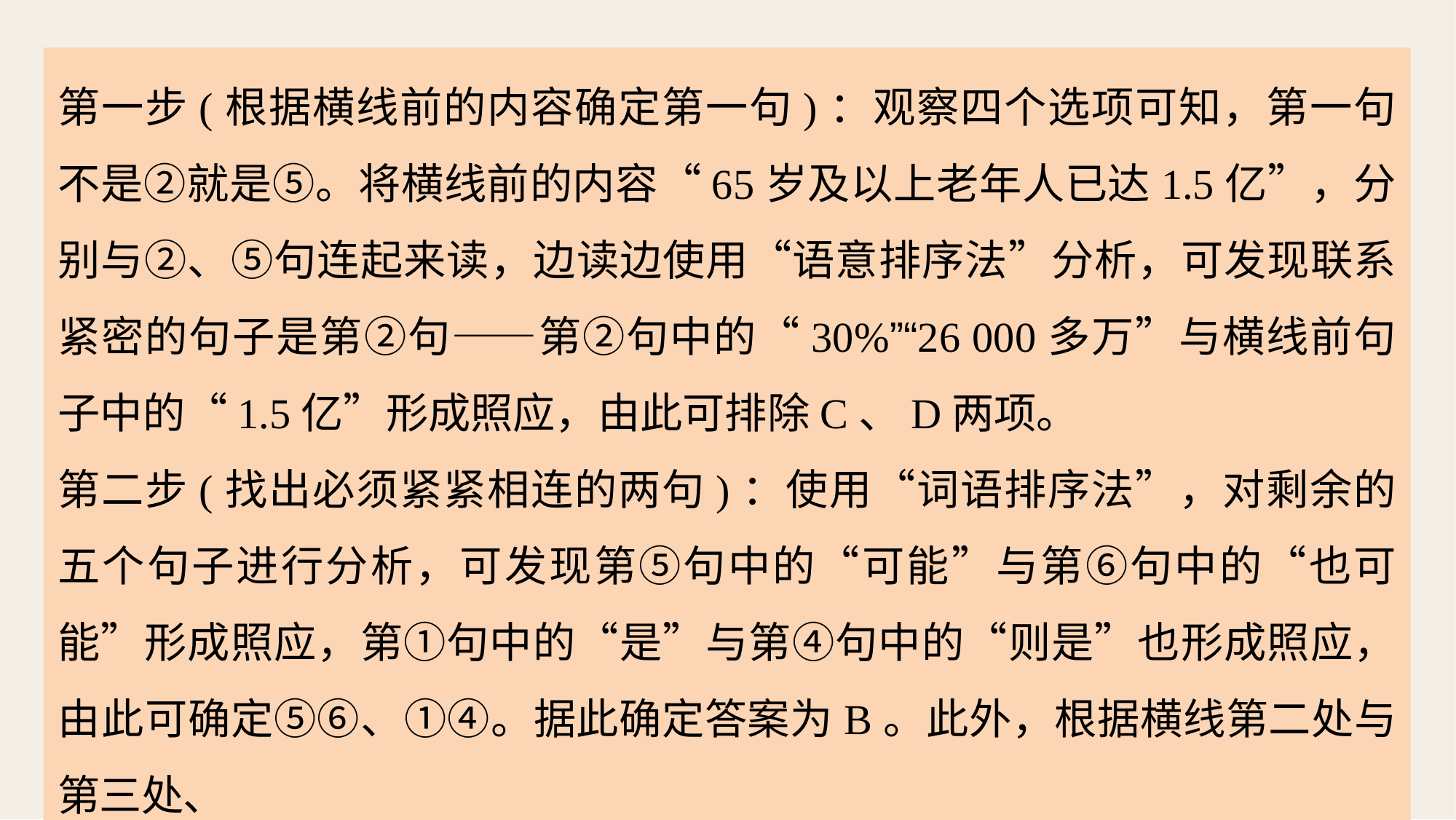

第一步(根据横线前的内容确定第一句)：观察四个选项可知，第一句不是②就是⑤。将横线前的内容“65岁及以上老年人已达1.5亿”，分别与②、⑤句连起来读，边读边使用“语意排序法”分析，可发现联系紧密的句子是第②句——第②句中的“30%”“26 000多万”与横线前句子中的“1.5亿”形成照应，由此可排除C、D两项。
第二步(找出必须紧紧相连的两句)：使用“词语排序法”，对剩余的五个句子进行分析，可发现第⑤句中的“可能”与第⑥句中的“也可能”形成照应，第①句中的“是”与第④句中的“则是”也形成照应，由此可确定⑤⑥、①④。据此确定答案为B。此外，根据横线第二处与第三处、